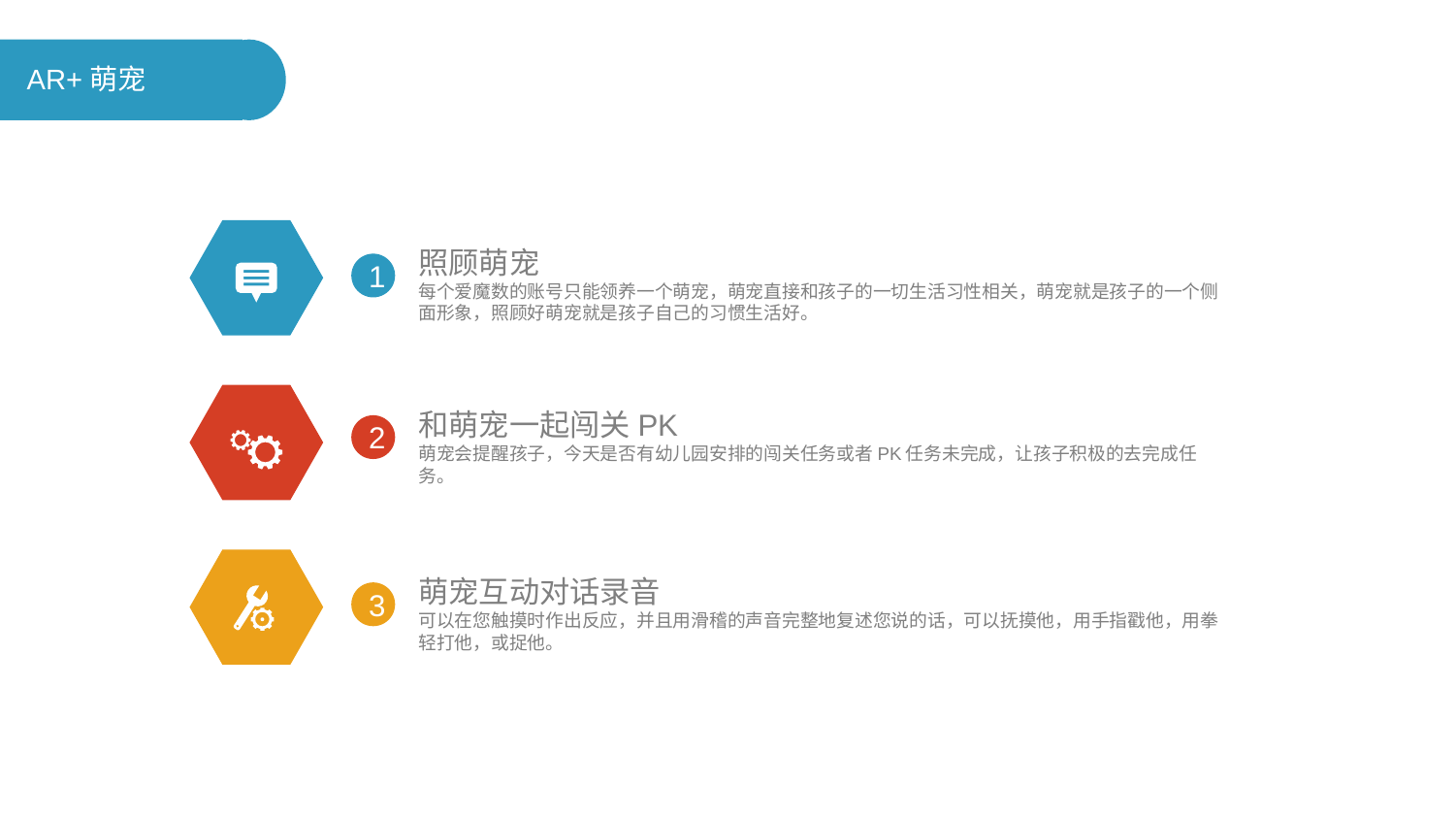

AR+萌宠

照顾萌宠
每个爱魔数的账号只能领养一个萌宠，萌宠直接和孩子的一切生活习性相关，萌宠就是孩子的一个侧面形象，照顾好萌宠就是孩子自己的习惯生活好。
1

和萌宠一起闯关PK
萌宠会提醒孩子，今天是否有幼儿园安排的闯关任务或者PK任务未完成，让孩子积极的去完成任务。
2

萌宠互动对话录音
可以在您触摸时作出反应，并且用滑稽的声音完整地复述您说的话，可以抚摸他，用手指戳他，用拳轻打他，或捉他。
3